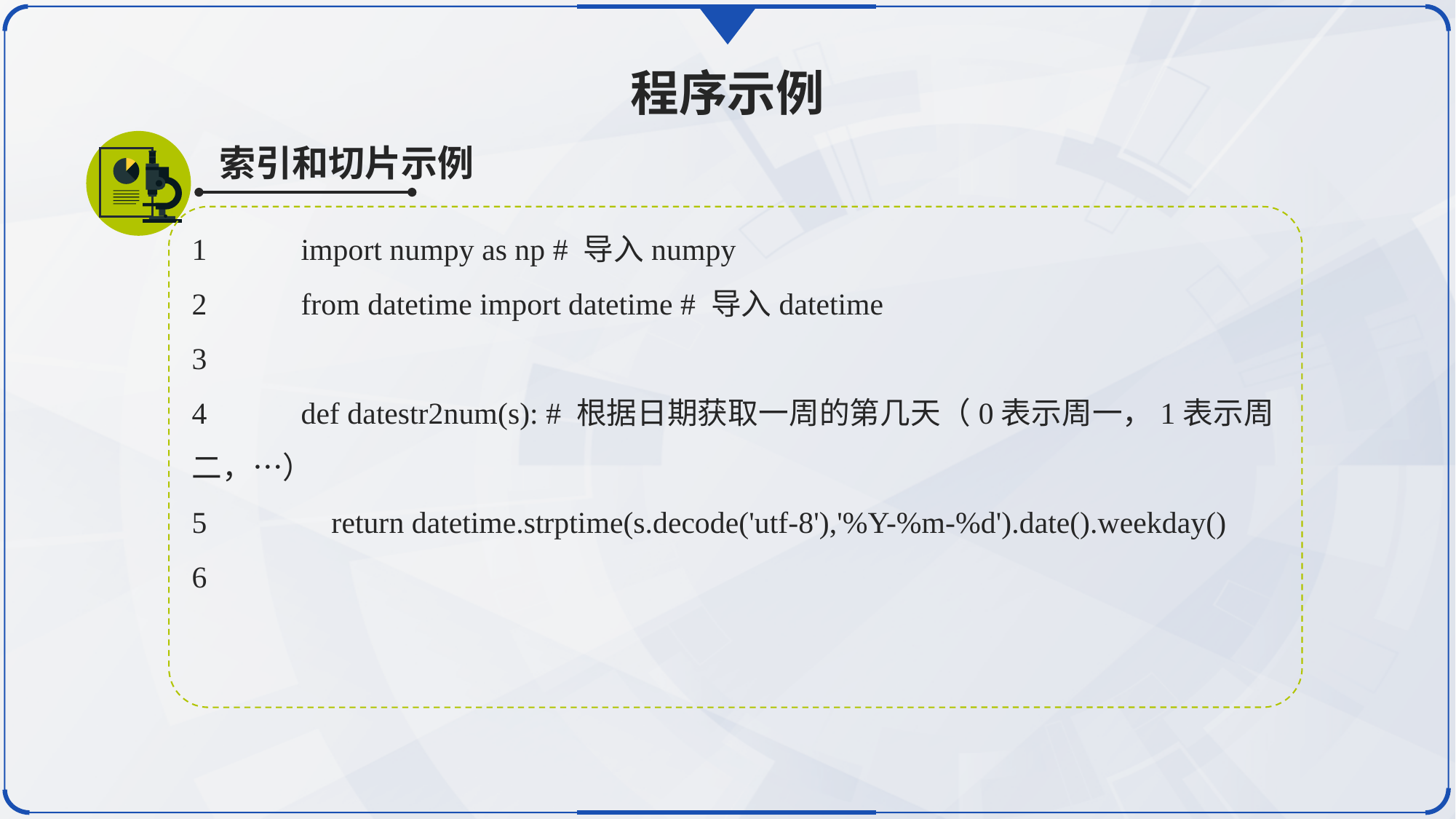

程序示例

索引和切片示例

1	import numpy as np # 导入numpy
2	from datetime import datetime # 导入datetime
3
4	def datestr2num(s): # 根据日期获取一周的第几天（0表示周一，1表示周二，…）
5	    return datetime.strptime(s.decode('utf-8'),'%Y-%m-%d').date().weekday()
6